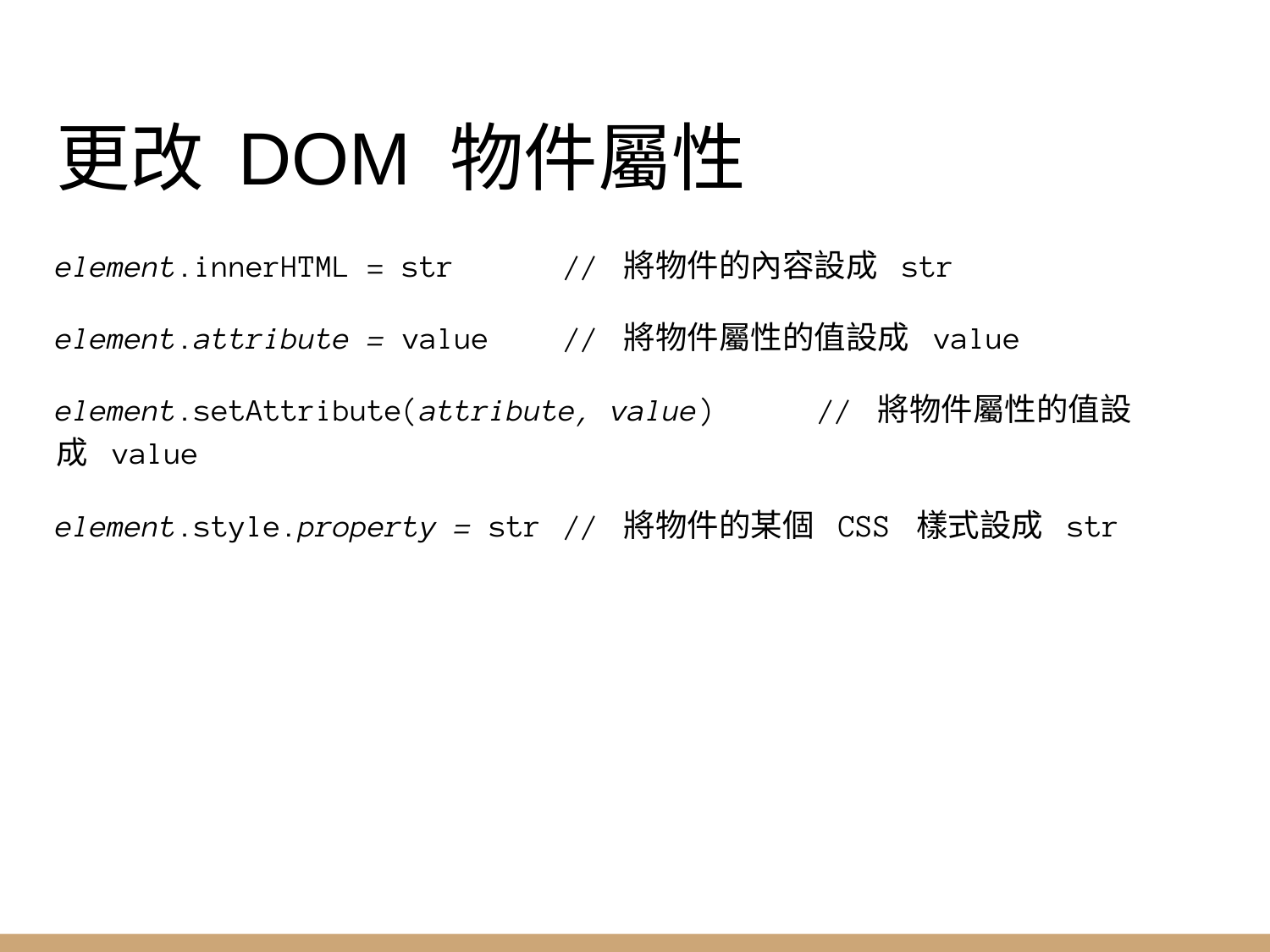

# 更改 DOM 物件屬性
element.innerHTML = str	// 將物件的內容設成 str
element.attribute = value	// 將物件屬性的值設成 value
element.setAttribute(attribute, value)	// 將物件屬性的值設成 value
element.style.property = str	// 將物件的某個 CSS 樣式設成 str